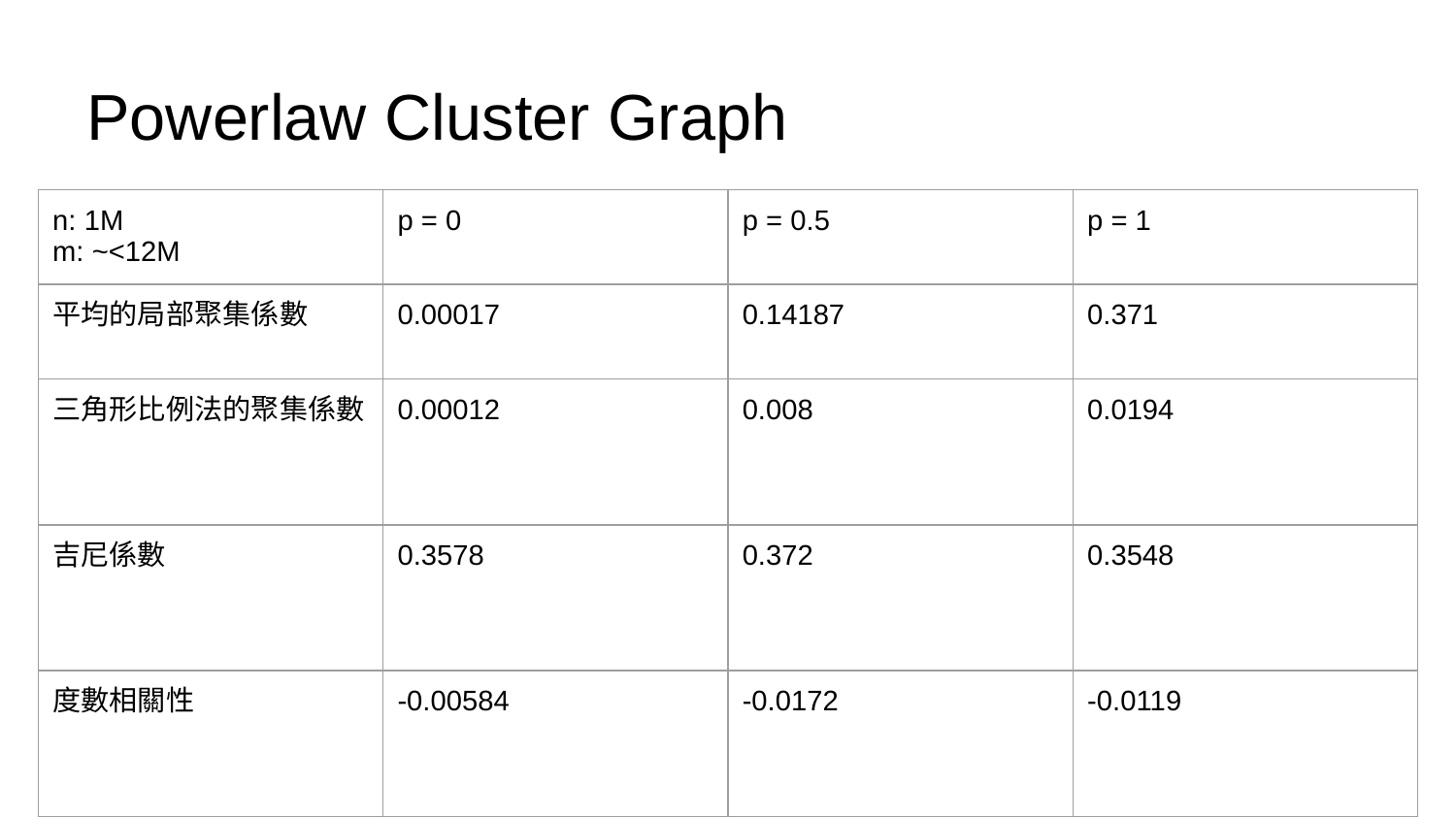

Powerlaw Cluster Graph
| n: 1M m: ~<12M | p = 0 | p = 0.5 | p = 1 |
| --- | --- | --- | --- |
| 平均的局部聚集係數 | 0.00017 | 0.14187 | 0.371 |
| 三角形比例法的聚集係數 | 0.00012 | 0.008 | 0.0194 |
| 吉尼係數 | 0.3578 | 0.372 | 0.3548 |
| 度數相關性 | -0.00584 | -0.0172 | -0.0119 |